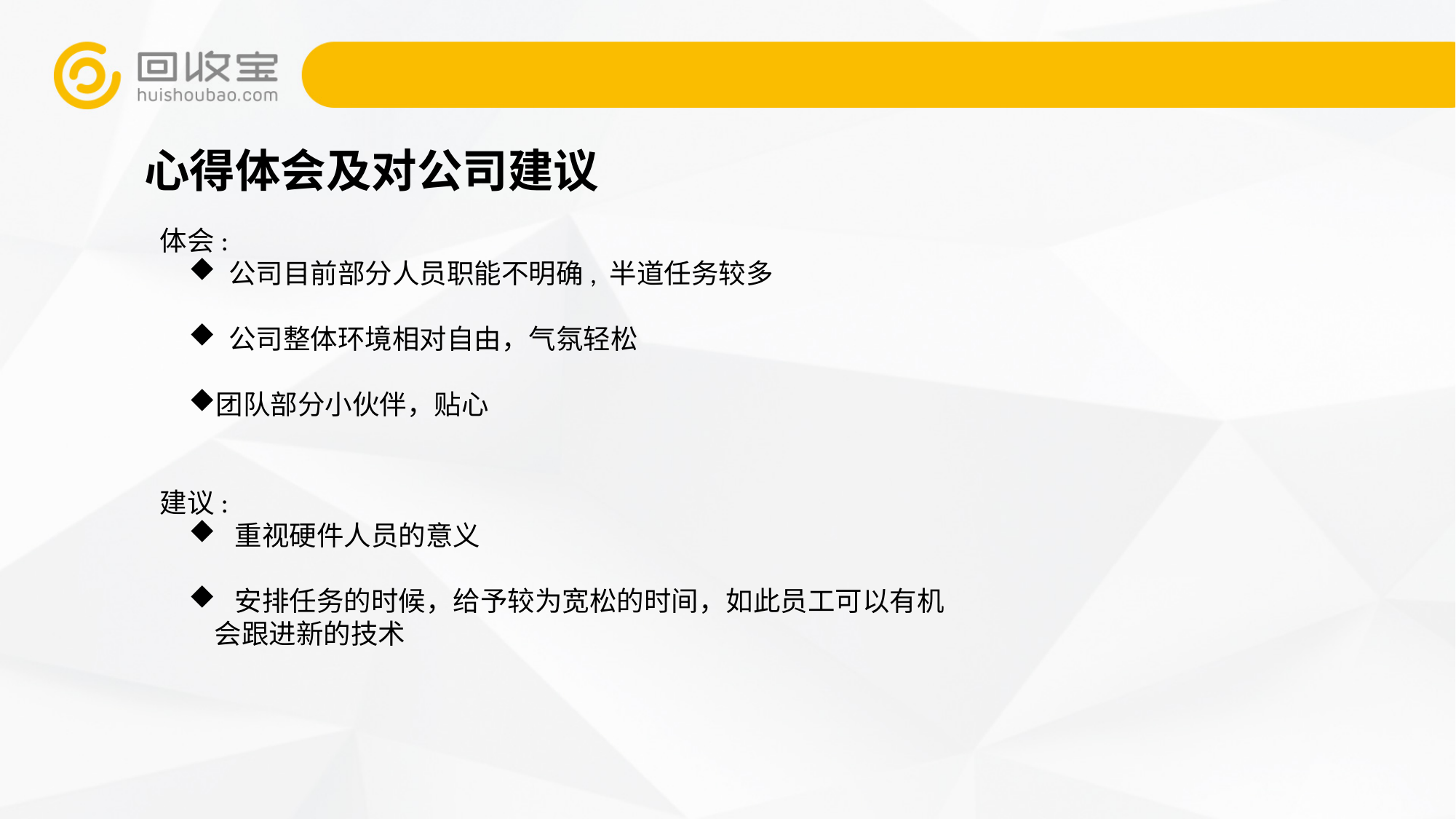

心得体会及对公司建议
体会:
 公司目前部分人员职能不明确, 半道任务较多

 公司整体环境相对自由，气氛轻松

团队部分小伙伴，贴心

建议:
  重视硬件人员的意义

  安排任务的时候，给予较为宽松的时间，如此员工可以有机会跟进新的技术